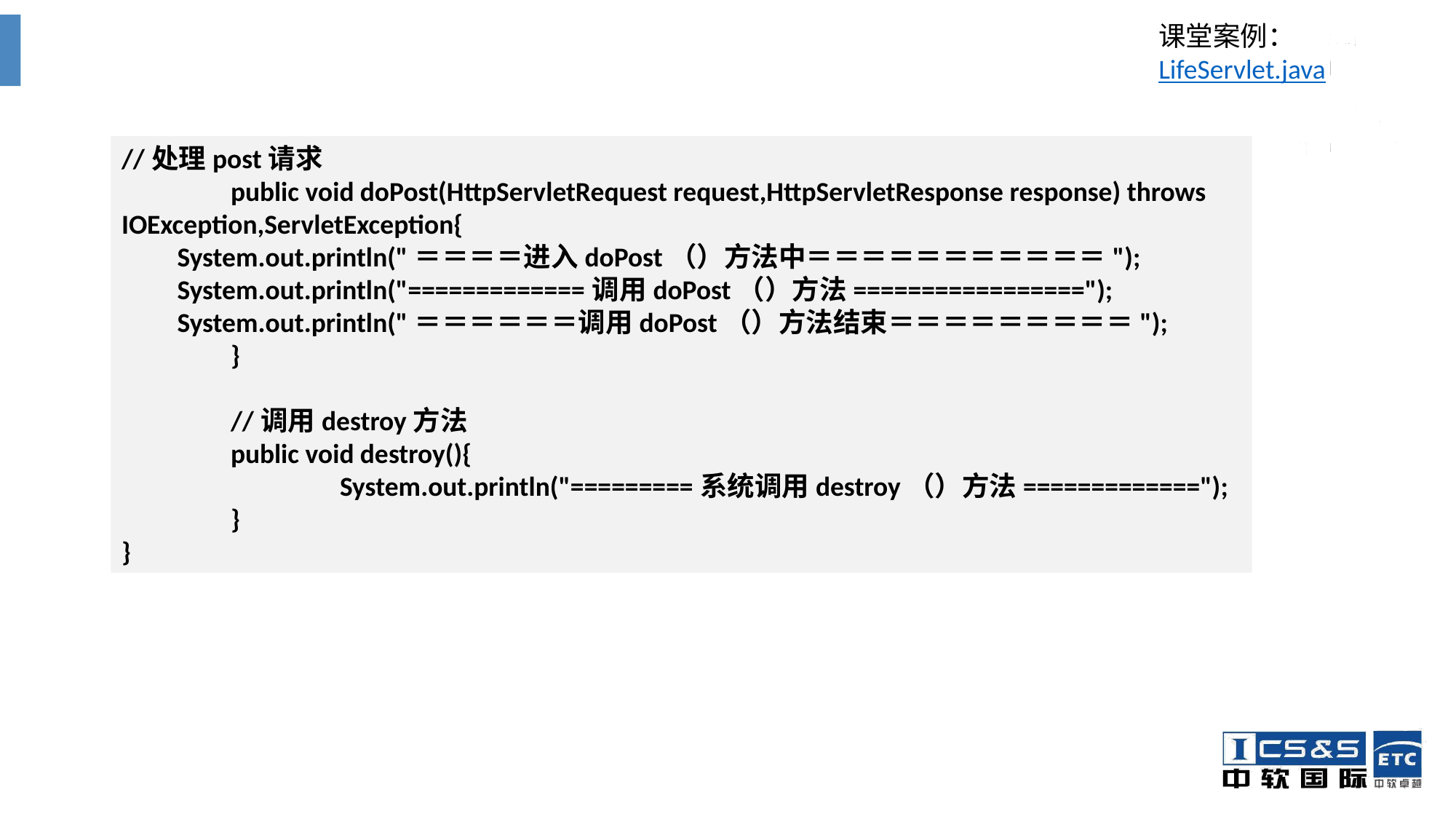

课堂案例：LifeServlet.java
//处理post请求
	public void doPost(HttpServletRequest request,HttpServletResponse response) throws IOException,ServletException{
         System.out.println("＝＝＝＝进入doPost（）方法中＝＝＝＝＝＝＝＝＝＝＝");
         System.out.println("=============调用doPost（）方法=================");
         System.out.println("＝＝＝＝＝＝调用doPost（）方法结束＝＝＝＝＝＝＝＝＝");
	}

	//调用destroy方法
	public void destroy(){
		System.out.println("=========系统调用destroy（）方法=============");
	}
}